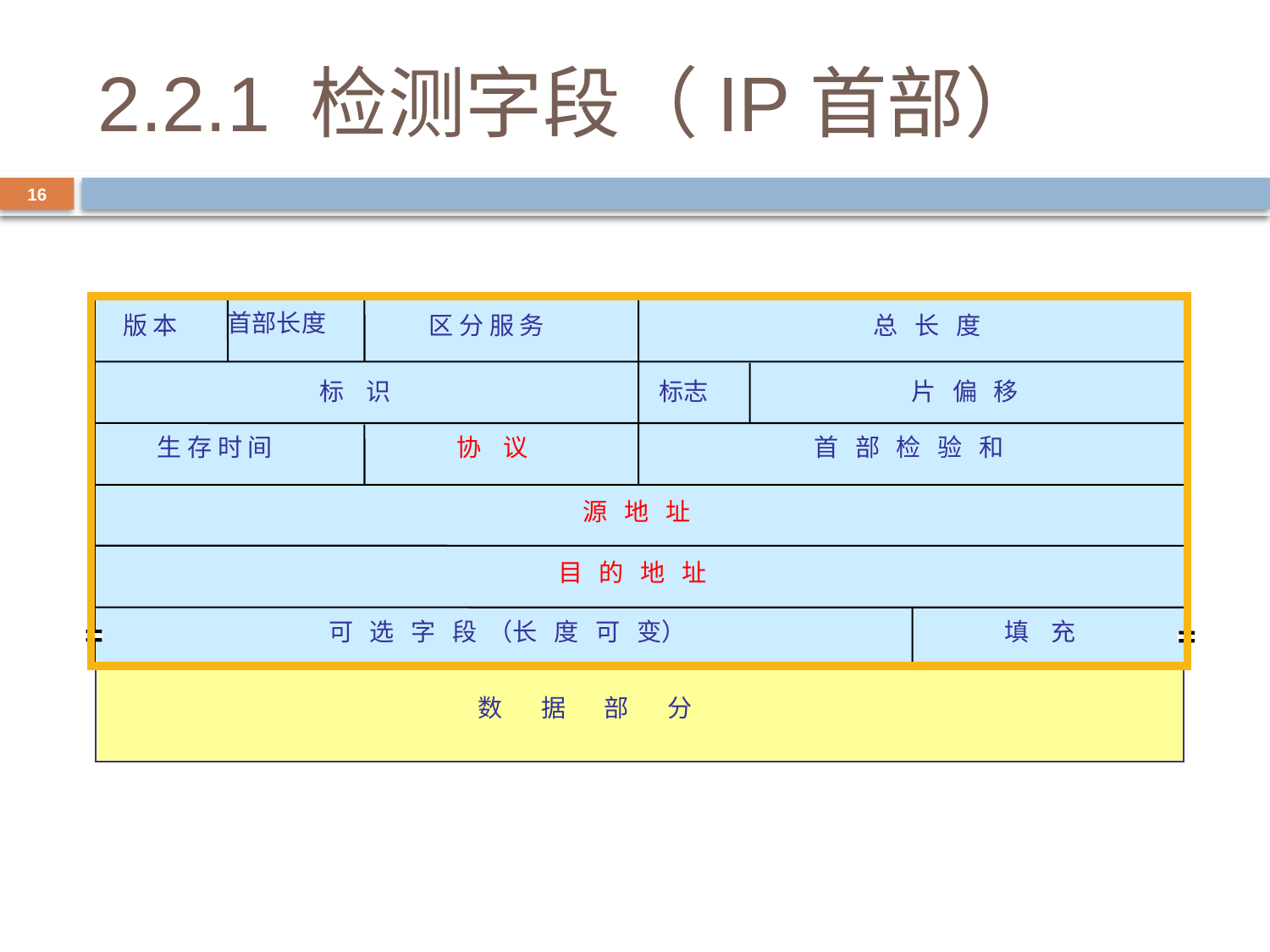

# 2.2.1 检测字段（IP首部）
16

首部长度
版 本
区 分 服 务
总   长   度

标    识
标志
片   偏   移

生 存 时 间
协    议
首   部   检   验   和

源   地   址

目   的   地   址

可   选   字   段  （长   度   可   变）
填    充

数       据       部       分